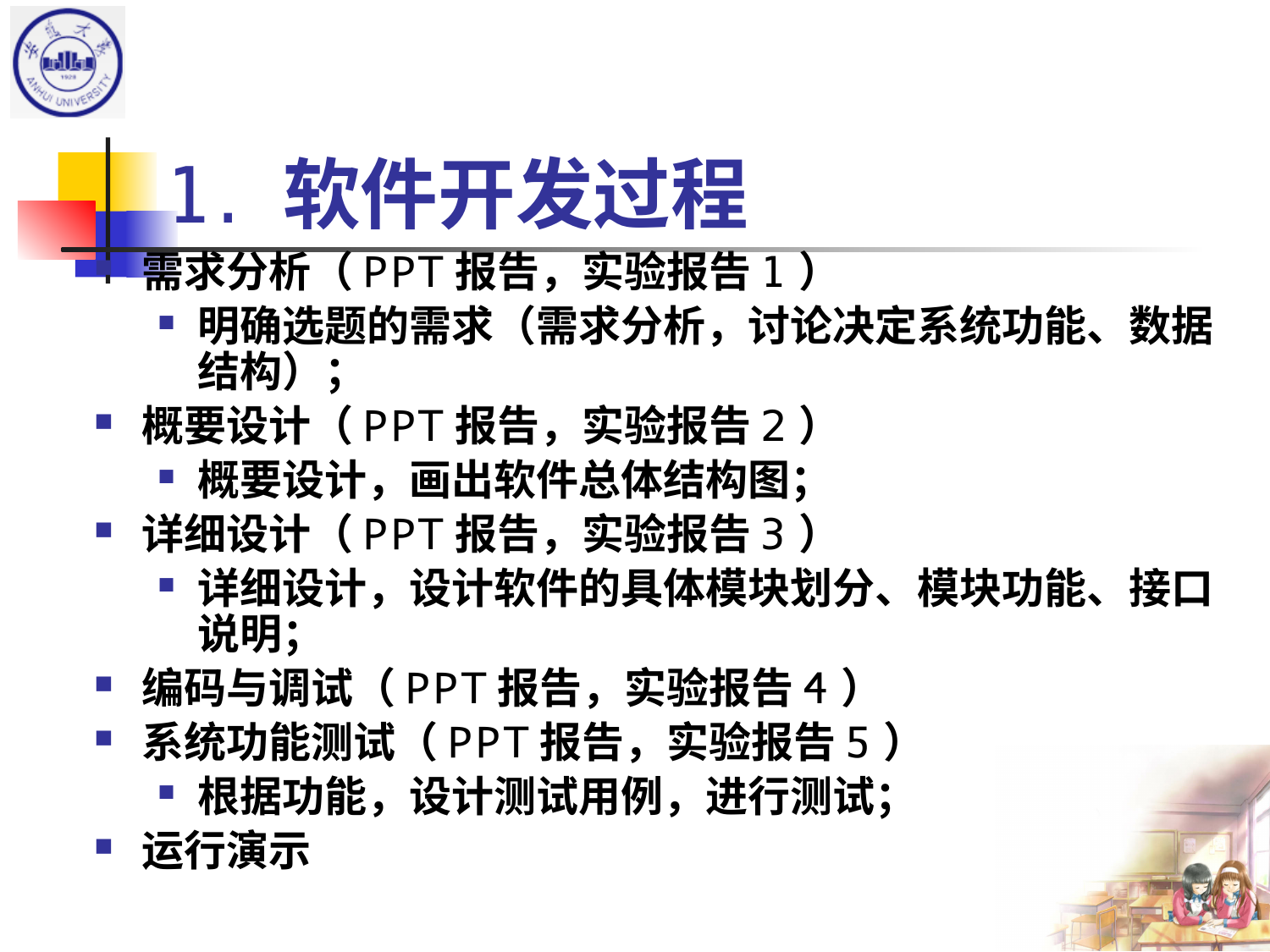

# 1. 软件开发过程
需求分析（PPT报告，实验报告1）
明确选题的需求（需求分析，讨论决定系统功能、数据结构）；
概要设计（PPT报告，实验报告2）
概要设计，画出软件总体结构图；
详细设计（PPT报告，实验报告3）
详细设计，设计软件的具体模块划分、模块功能、接口说明；
编码与调试（PPT报告，实验报告4）
系统功能测试（PPT报告，实验报告5）
根据功能，设计测试用例，进行测试；
运行演示